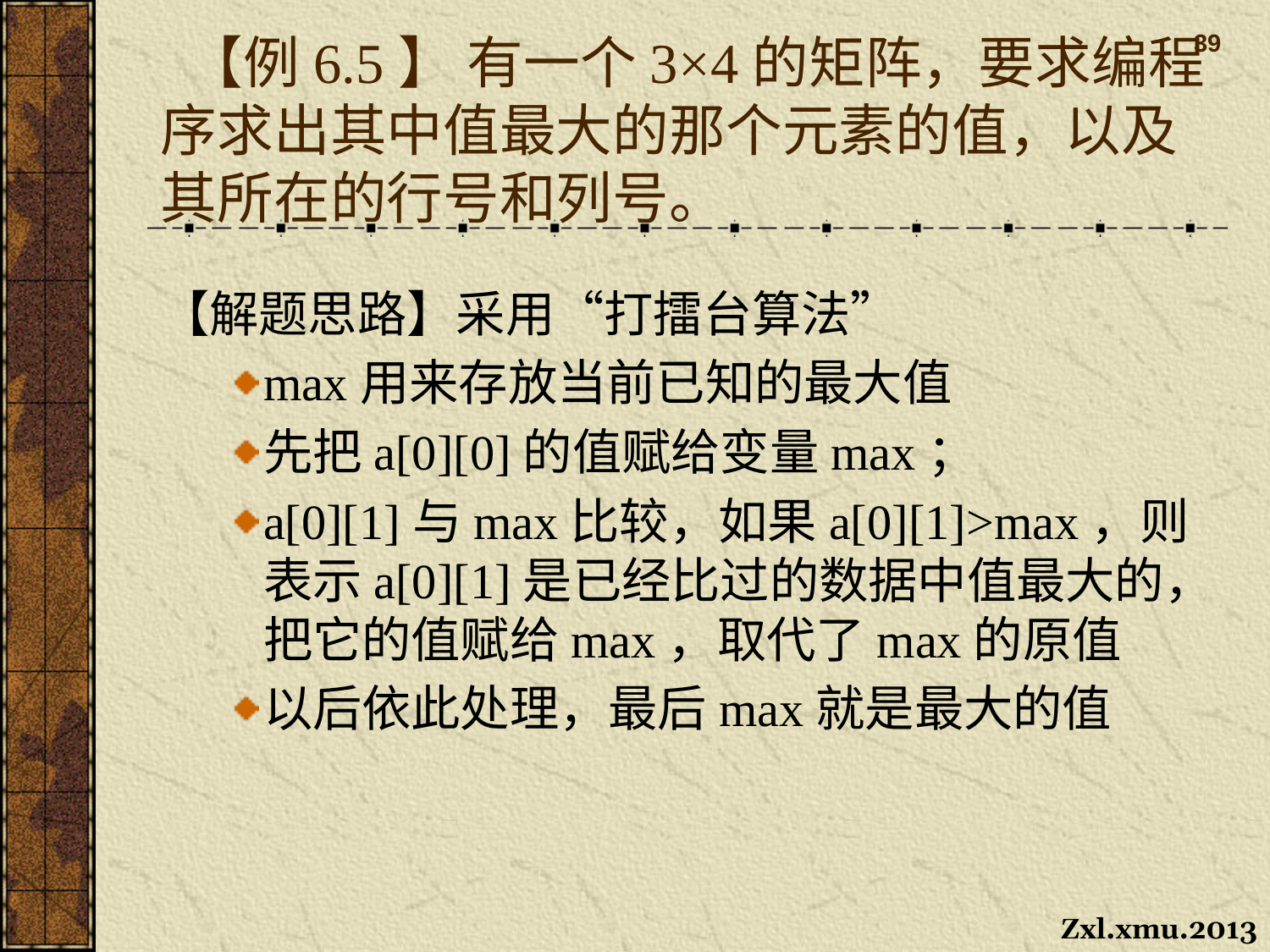

39
# 【例6.5】 有一个3×4的矩阵，要求编程序求出其中值最大的那个元素的值，以及其所在的行号和列号。
【解题思路】采用“打擂台算法”
max用来存放当前已知的最大值
先把a[0][0]的值赋给变量max；
a[0][1]与max比较，如果a[0][1]>max，则表示a[0][1]是已经比过的数据中值最大的，把它的值赋给max，取代了max的原值
以后依此处理，最后max就是最大的值